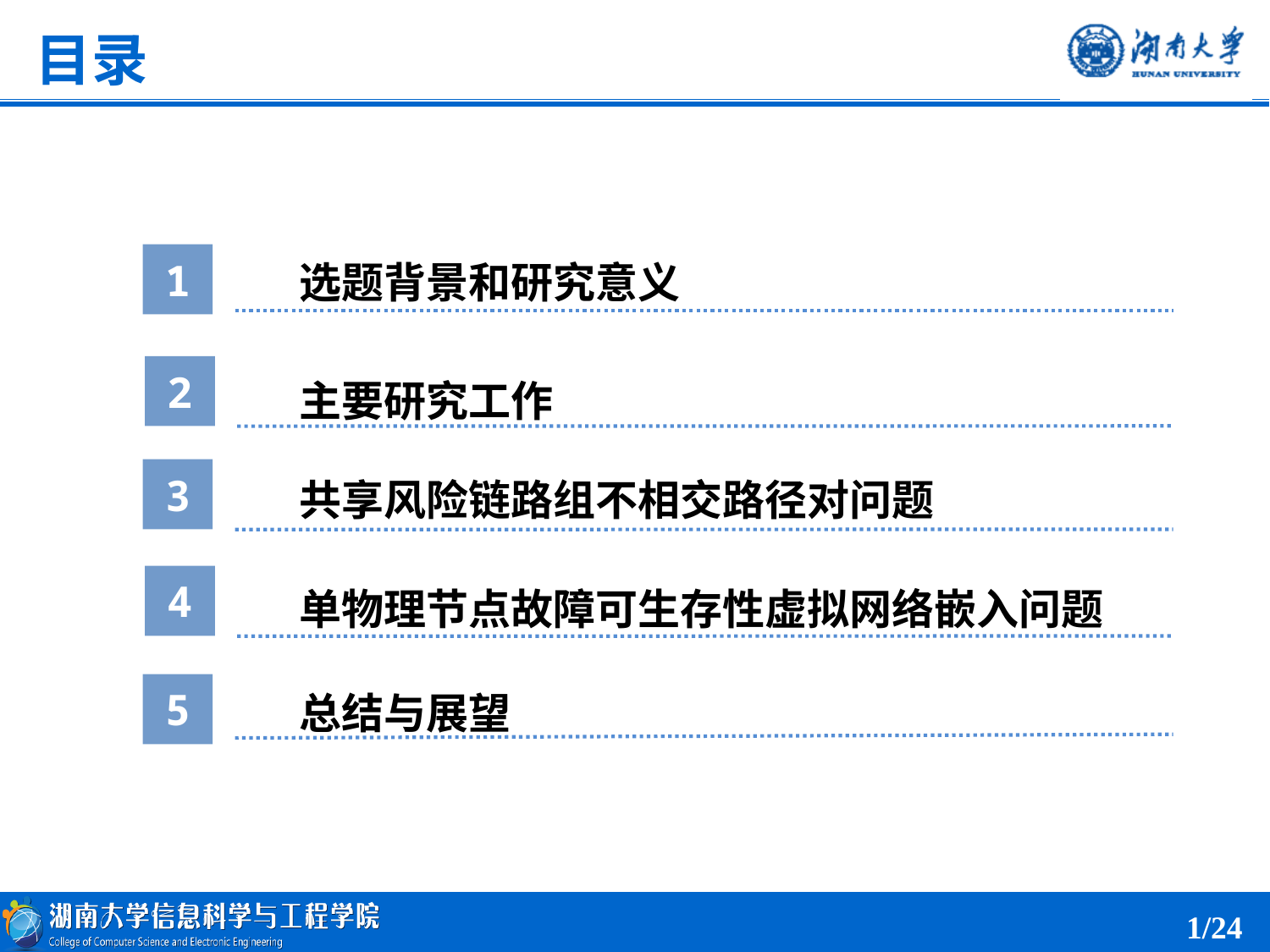

目录
1
选题背景和研究意义
2
主要研究工作
3
共享风险链路组不相交路径对问题
4
单物理节点故障可生存性虚拟网络嵌入问题
5
总结与展望
1/24